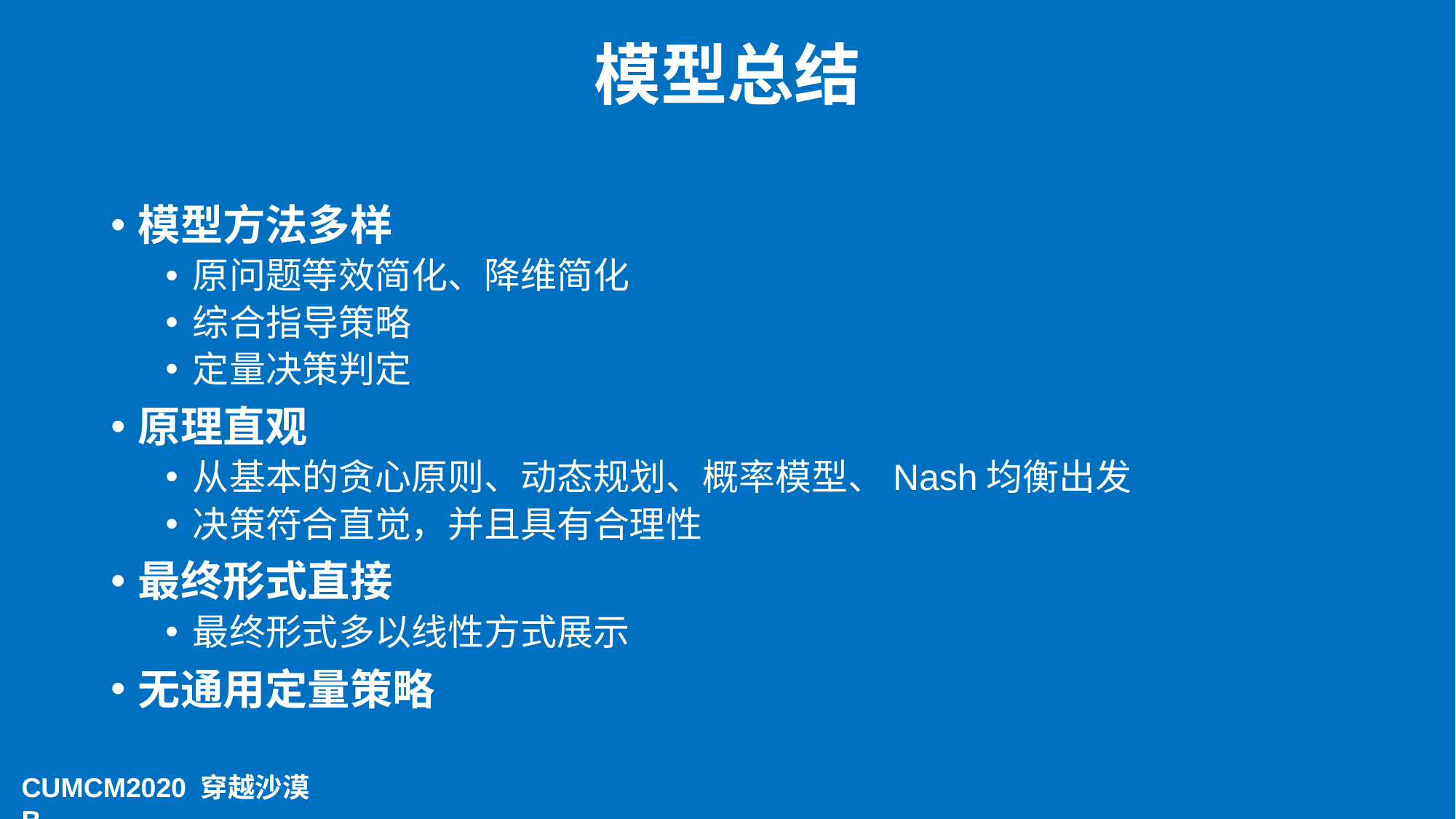

# 模型总结
模型方法多样
原问题等效简化、降维简化
综合指导策略
定量决策判定
原理直观
从基本的贪心原则、动态规划、概率模型、Nash均衡出发
决策符合直觉，并且具有合理性
最终形式直接
最终形式多以线性方式展示
无通用定量策略
CUMCM2020 穿越沙漠B